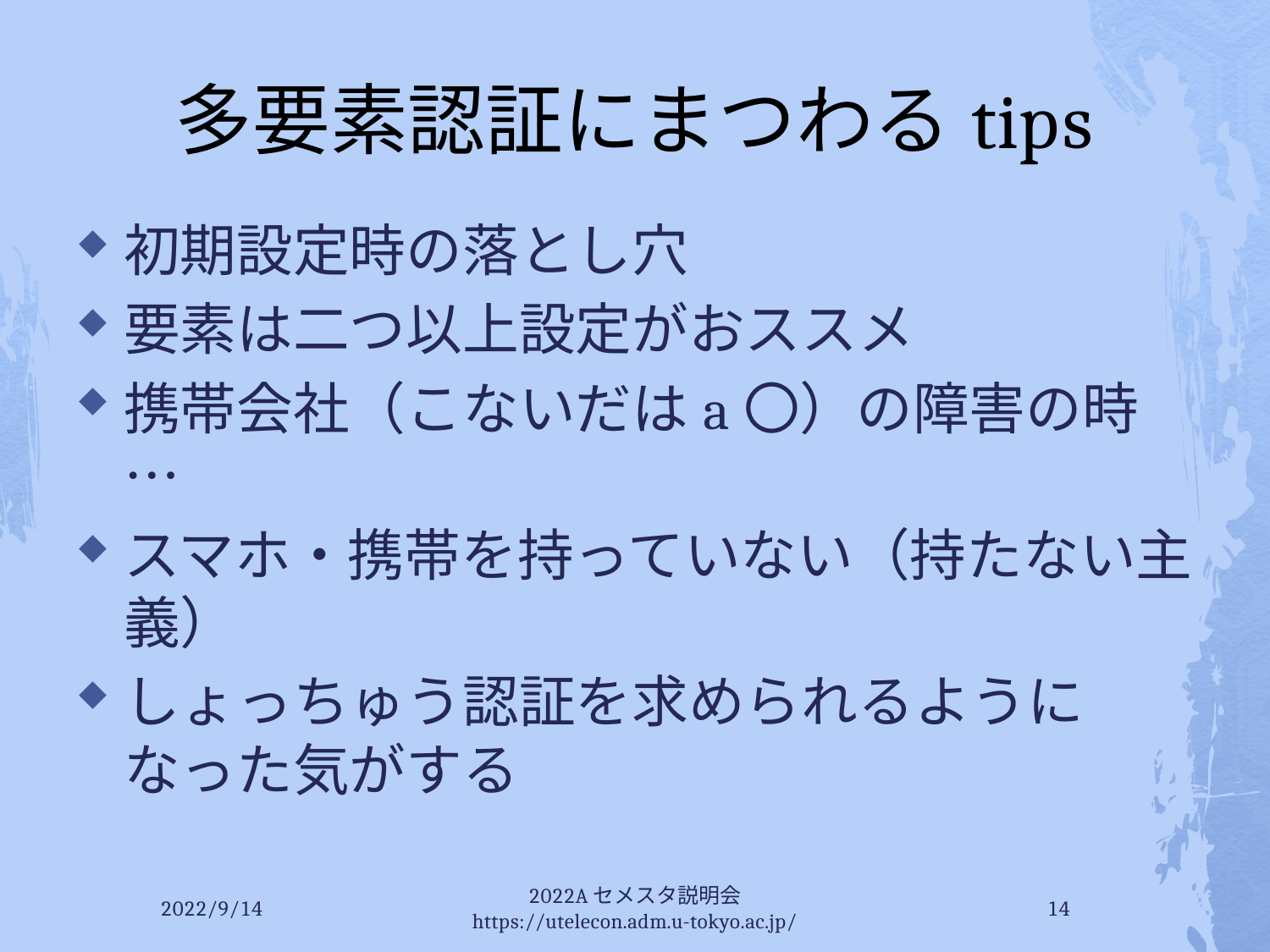

# 多要素認証にまつわるtips
初期設定時の落とし穴
要素は二つ以上設定がおススメ
携帯会社（こないだはa〇）の障害の時…
スマホ・携帯を持っていない（持たない主義）
しょっちゅう認証を求められるようになった気がする

2022/9/14
2022Aセメスタ説明会 https://utelecon.adm.u-tokyo.ac.jp/
14